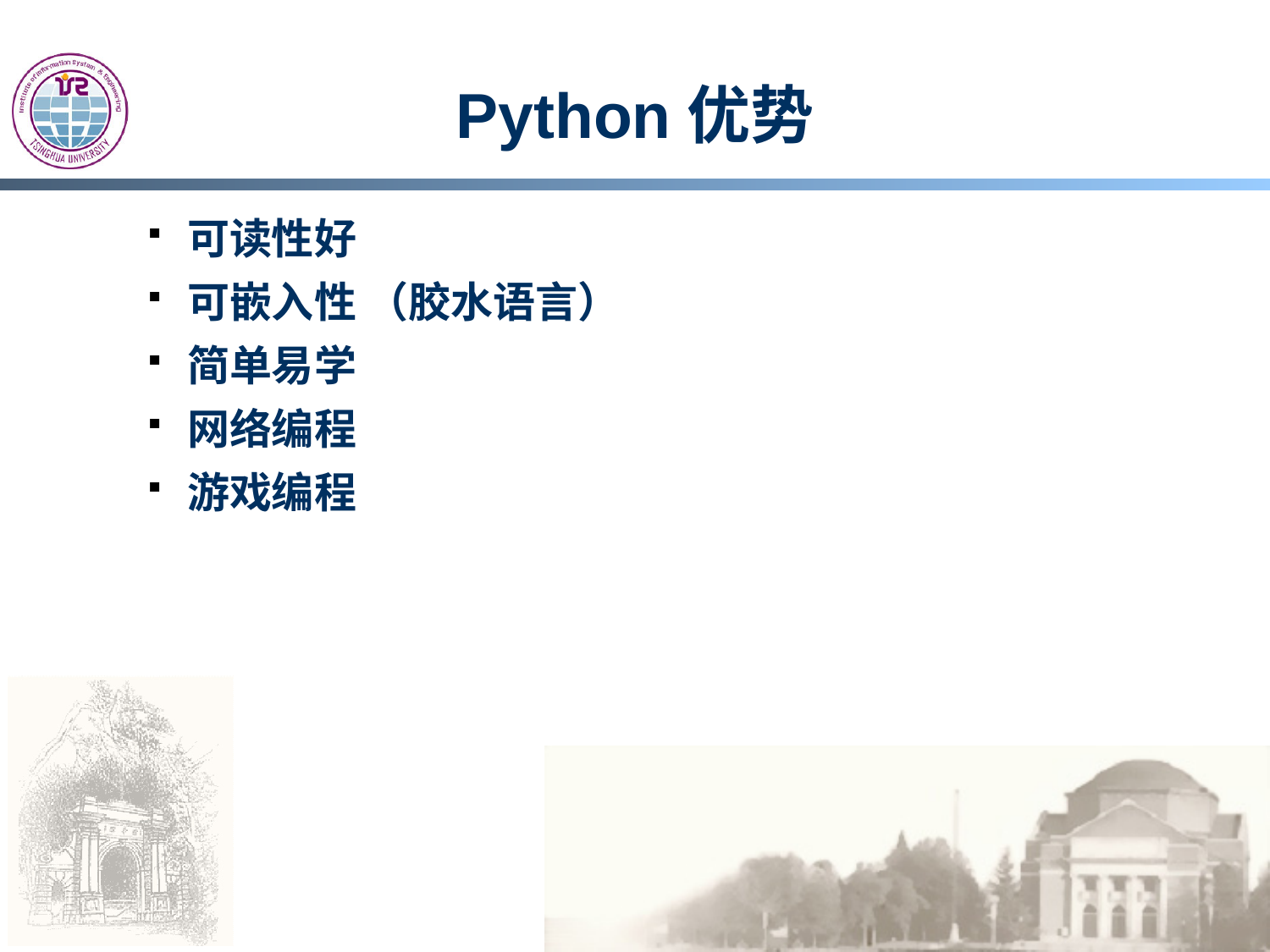

# Python优势
可读性好
可嵌入性 （胶水语言）
简单易学
网络编程
游戏编程